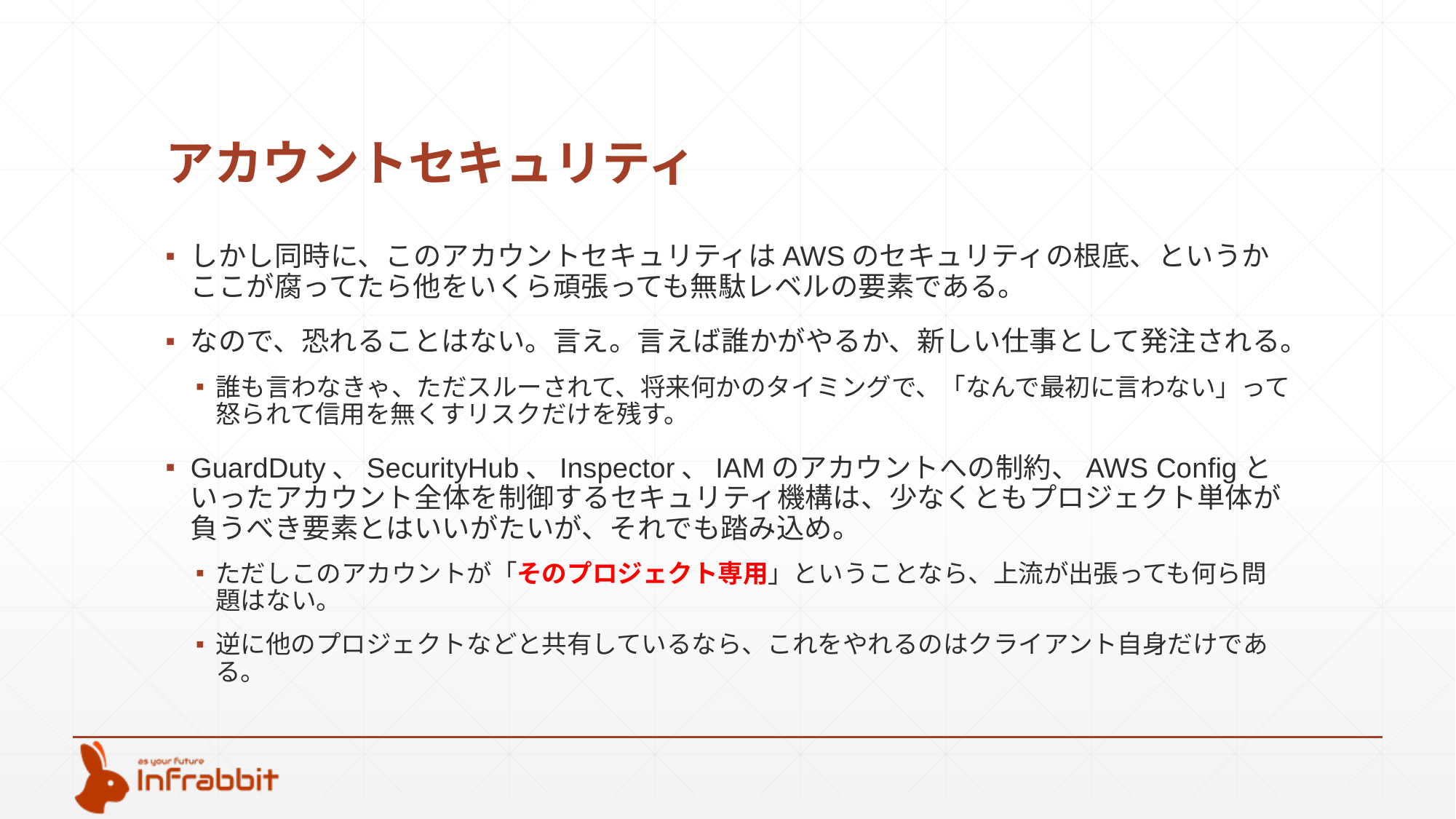

# アカウントセキュリティ
しかし同時に、このアカウントセキュリティはAWSのセキュリティの根底、というかここが腐ってたら他をいくら頑張っても無駄レベルの要素である。
なので、恐れることはない。言え。言えば誰かがやるか、新しい仕事として発注される。
誰も言わなきゃ、ただスルーされて、将来何かのタイミングで、「なんで最初に言わない」って怒られて信用を無くすリスクだけを残す。
GuardDuty、SecurityHub、Inspector、IAMのアカウントへの制約、AWS Configといったアカウント全体を制御するセキュリティ機構は、少なくともプロジェクト単体が負うべき要素とはいいがたいが、それでも踏み込め。
ただしこのアカウントが「そのプロジェクト専用」ということなら、上流が出張っても何ら問題はない。
逆に他のプロジェクトなどと共有しているなら、これをやれるのはクライアント自身だけである。